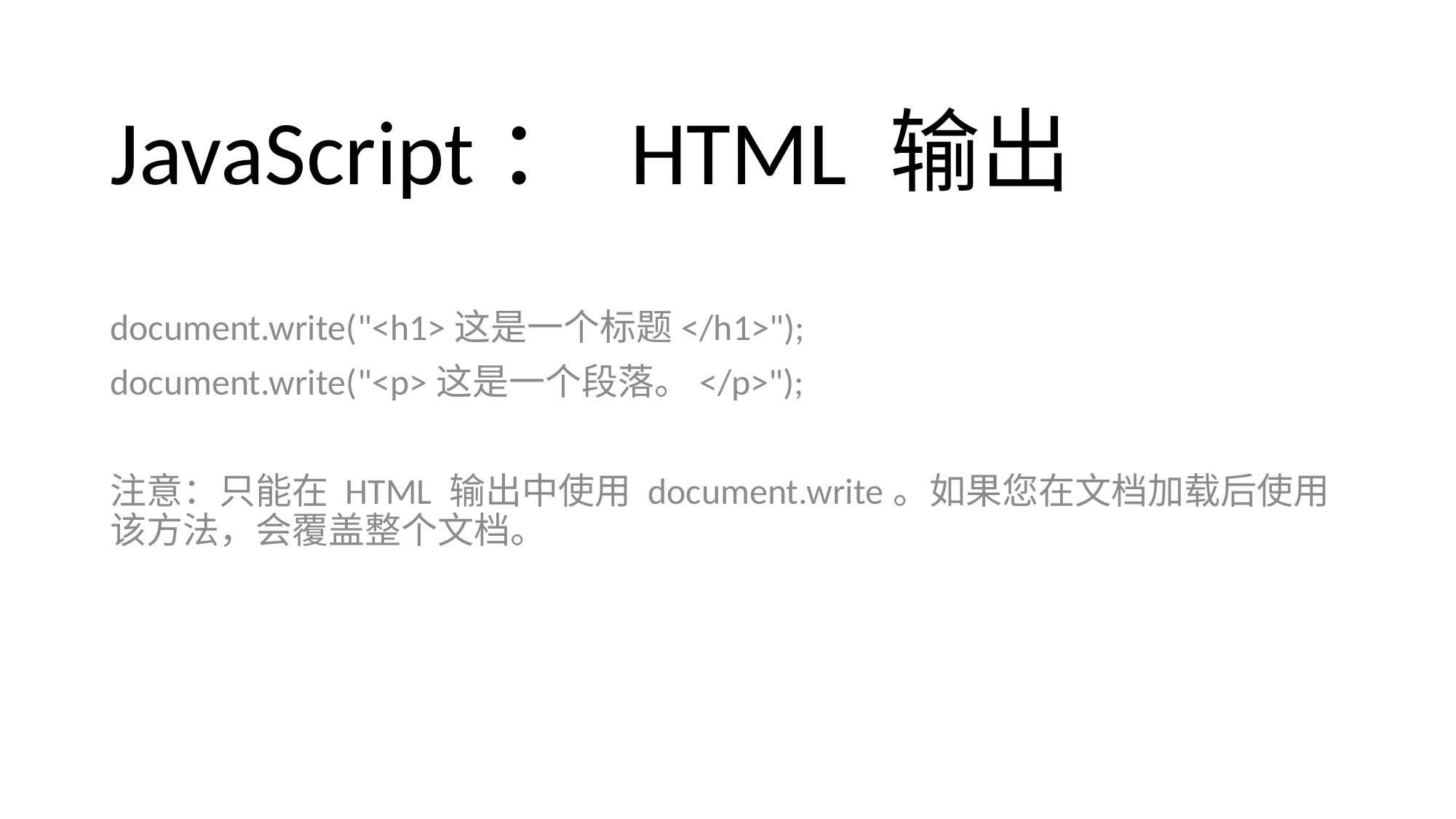

# JavaScript： HTML 输出

document.write("<h1>这是一个标题</h1>");
document.write("<p>这是一个段落。</p>");

注意：只能在 HTML 输出中使用 document.write。如果您在文档加载后使用该方法，会覆盖整个文档。